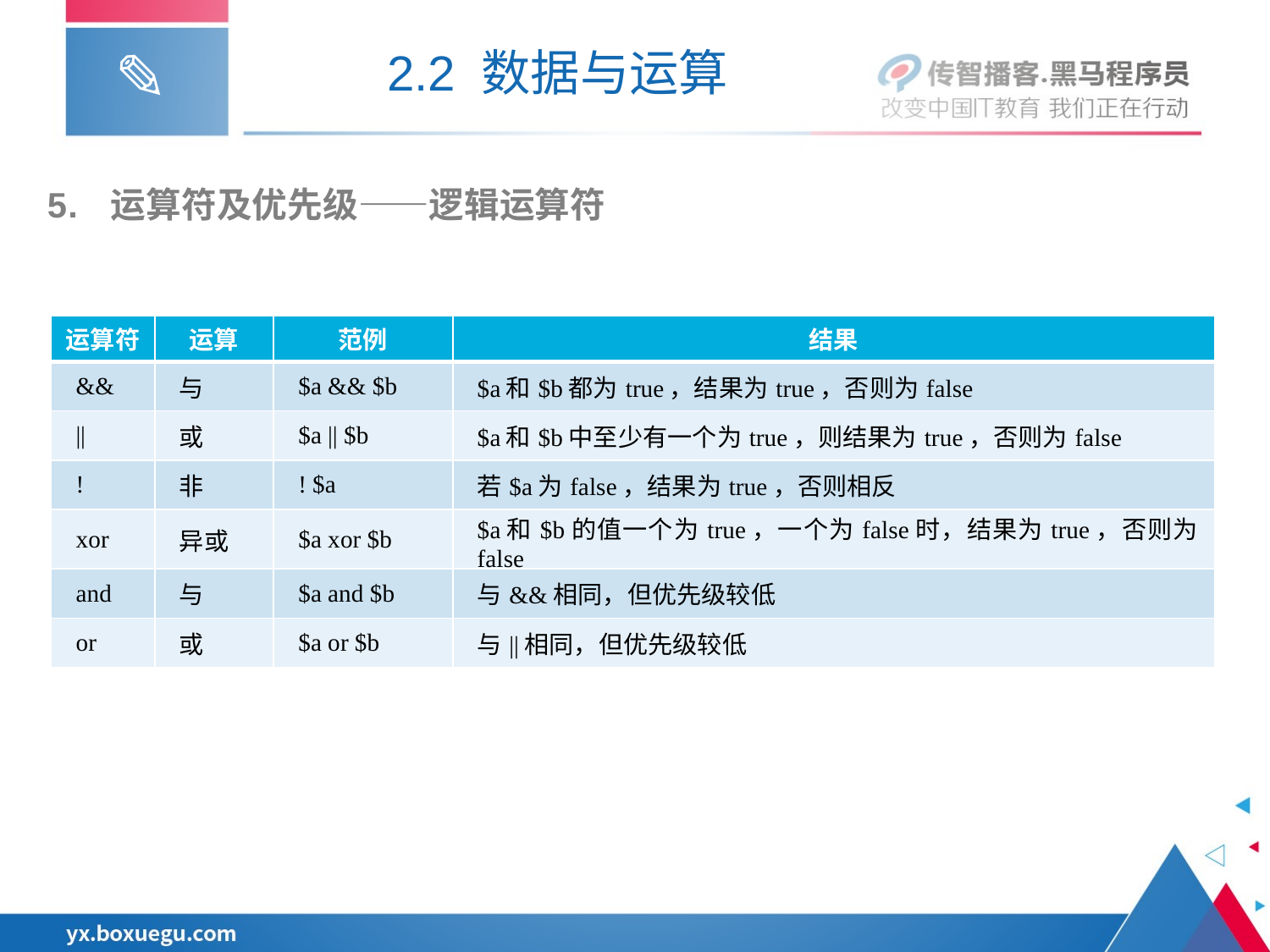

# 2.2 数据与运算
运算符及优先级——逻辑运算符
| 运算符 | 运算 | 范例 | 结果 |
| --- | --- | --- | --- |
| && | 与 | $a && $b | $a和$b都为true，结果为true，否则为false |
| || | 或 | $a || $b | $a和$b中至少有一个为true，则结果为true，否则为false |
| ! | 非 | ! $a | 若$a为false，结果为true，否则相反 |
| xor | 异或 | $a xor $b | $a和$b的值一个为true，一个为false时，结果为true，否则为false |
| and | 与 | $a and $b | 与&&相同，但优先级较低 |
| or | 或 | $a or $b | 与||相同，但优先级较低 |